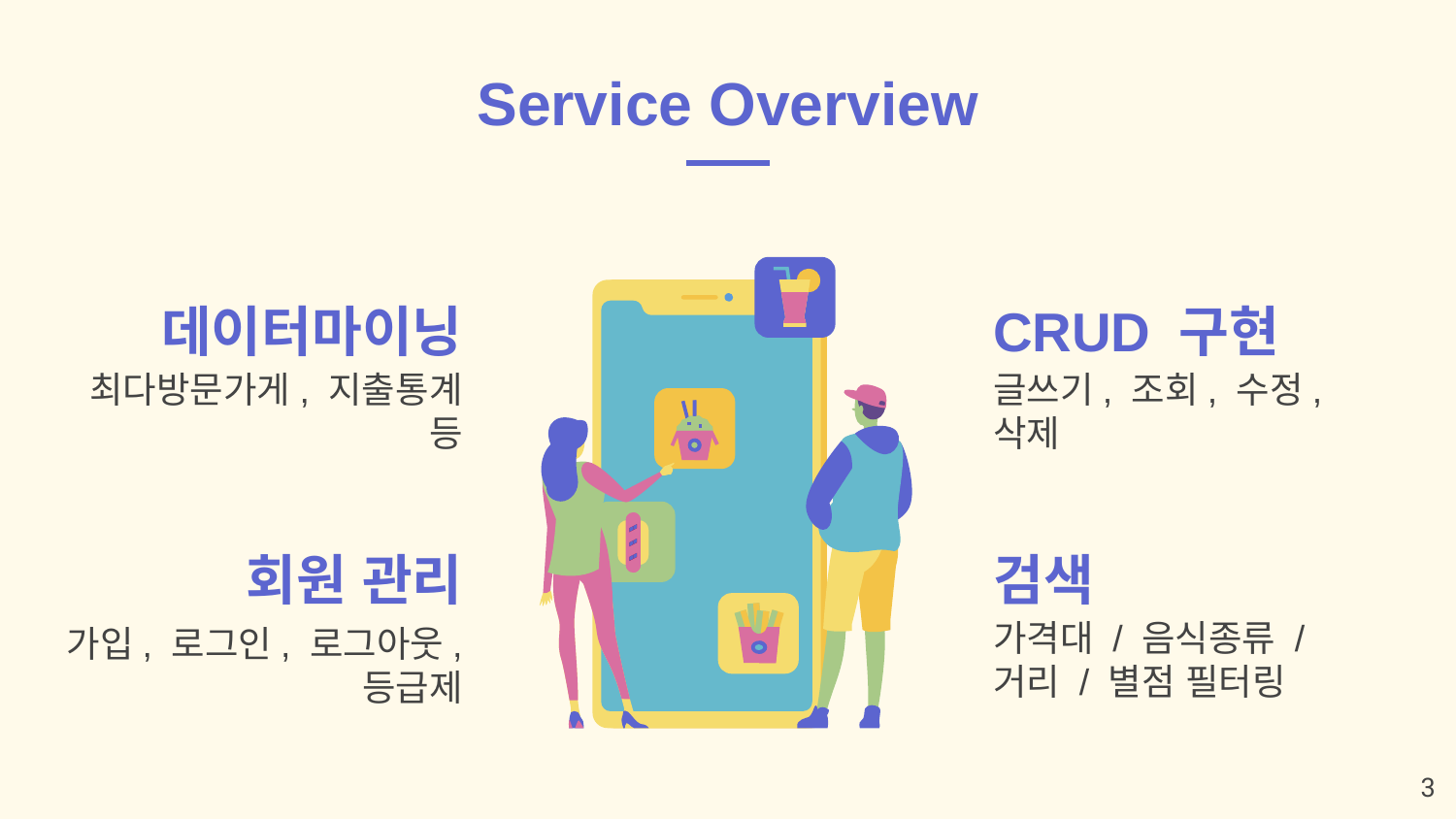

# Service Overview

데이터마이닝
CRUD 구현
글쓰기, 조회, 수정, 삭제
최다방문가게, 지출통계 등
회원 관리
검색
가격대 / 음식종류 / 거리 / 별점 필터링
가입, 로그인, 로그아웃, 등급제
3